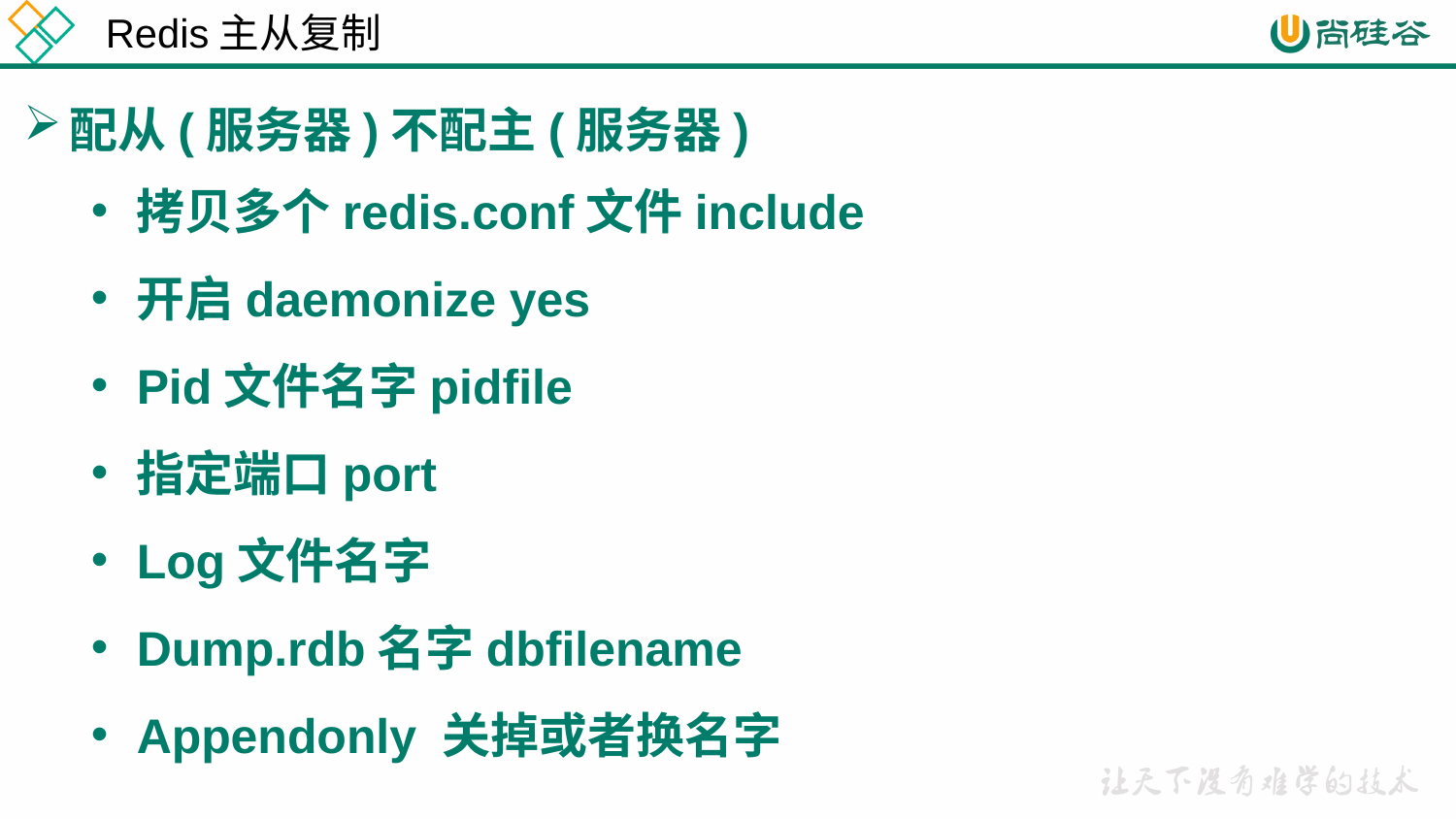

Redis主从复制
配从(服务器)不配主(服务器)
拷贝多个redis.conf文件include
开启daemonize yes
Pid文件名字pidfile
指定端口port
Log文件名字
Dump.rdb名字dbfilename
Appendonly 关掉或者换名字